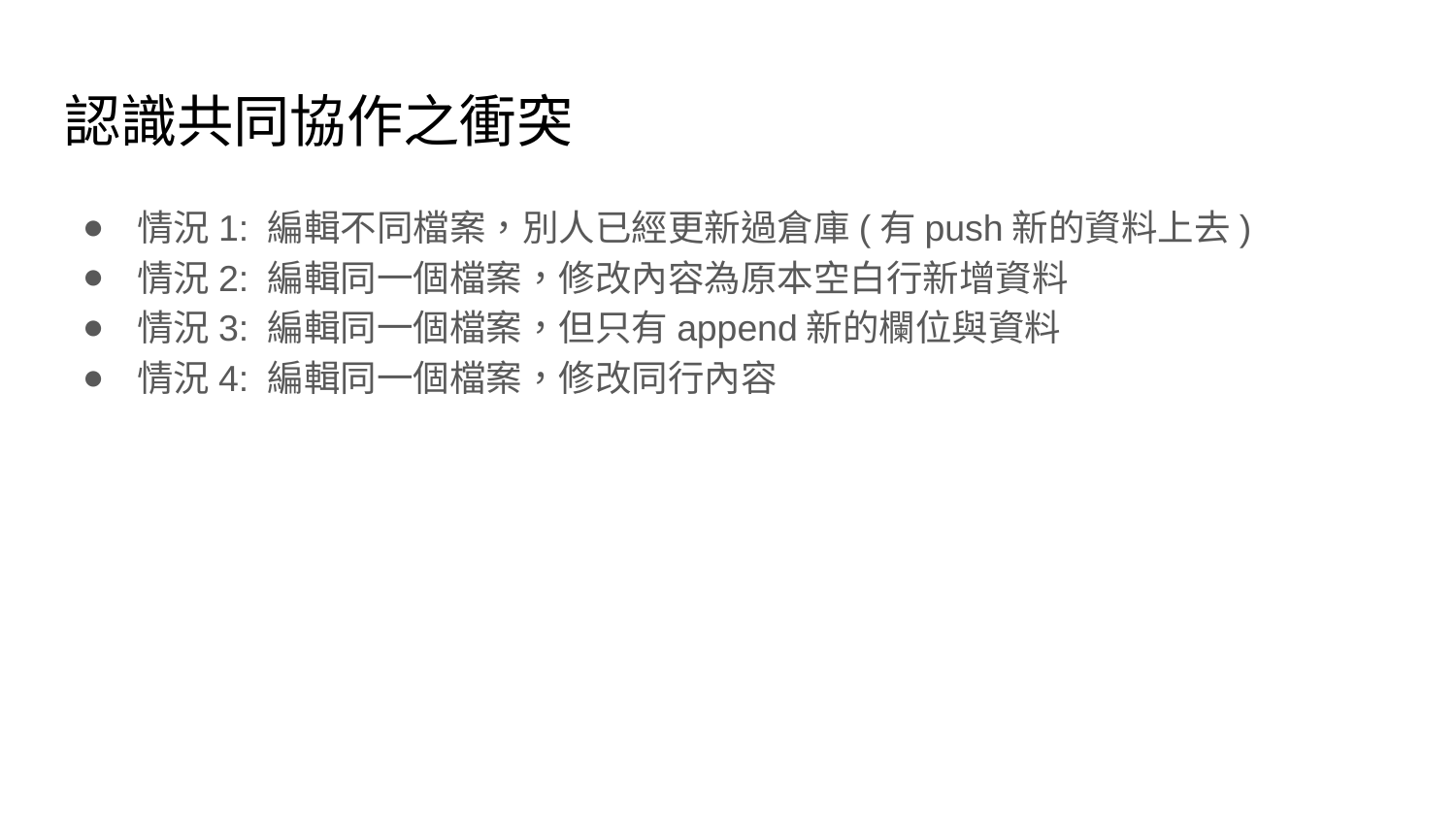

# 認識共同協作之衝突
情況1: 編輯不同檔案，別人已經更新過倉庫(有push新的資料上去)
情況2: 編輯同一個檔案，修改內容為原本空白行新增資料
情況3: 編輯同一個檔案，但只有append新的欄位與資料
情況4: 編輯同一個檔案，修改同行內容